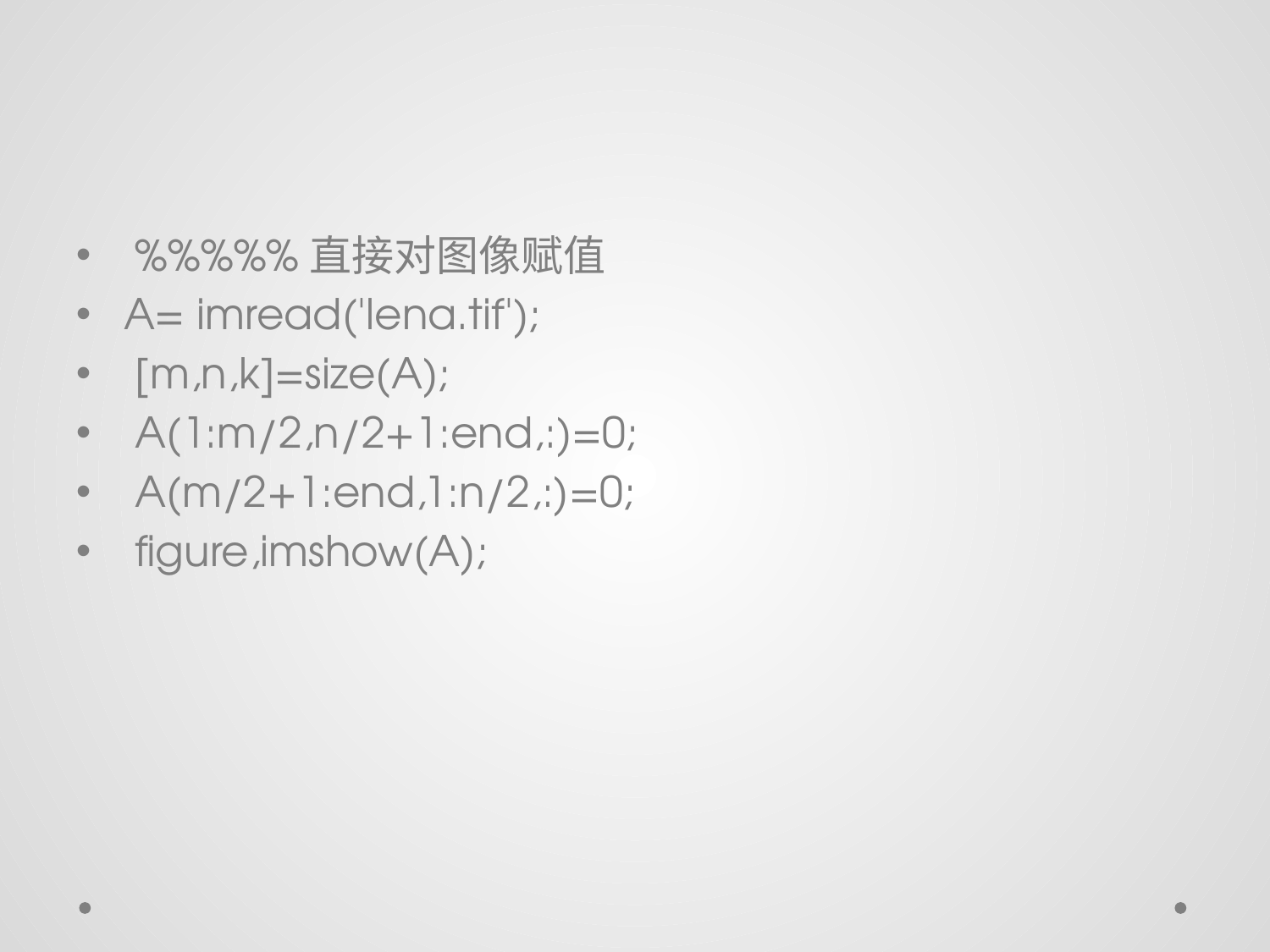

#
 %%%%%直接对图像赋值
A= imread('lena.tif');
 [m,n,k]=size(A);
 A(1:m/2,n/2+1:end,:)=0;
 A(m/2+1:end,1:n/2,:)=0;
 figure,imshow(A);